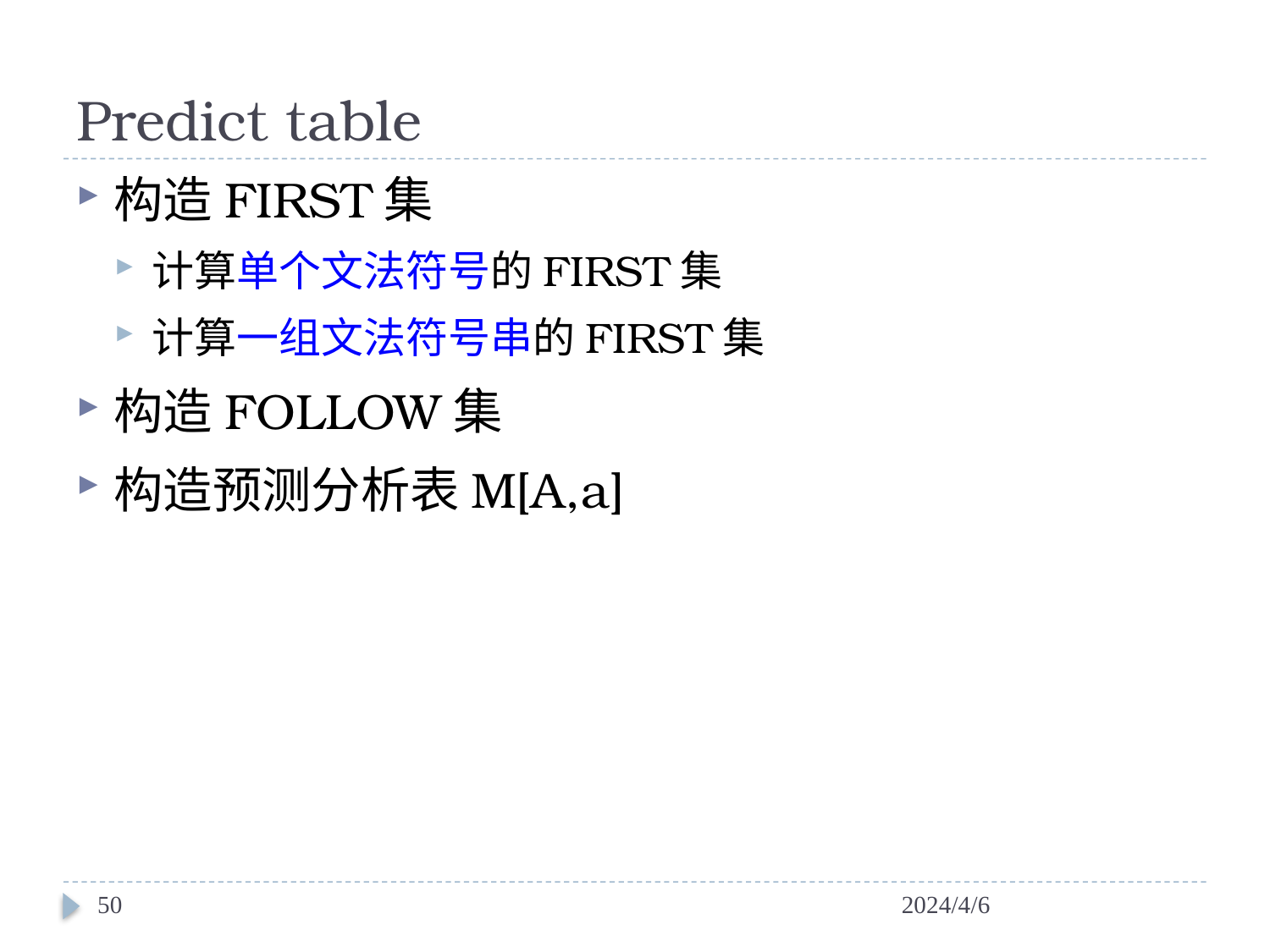

# Predict table
构造FIRST集
计算单个文法符号的FIRST集
计算一组文法符号串的FIRST集
构造FOLLOW集
构造预测分析表M[A,a]

50
2024/4/6